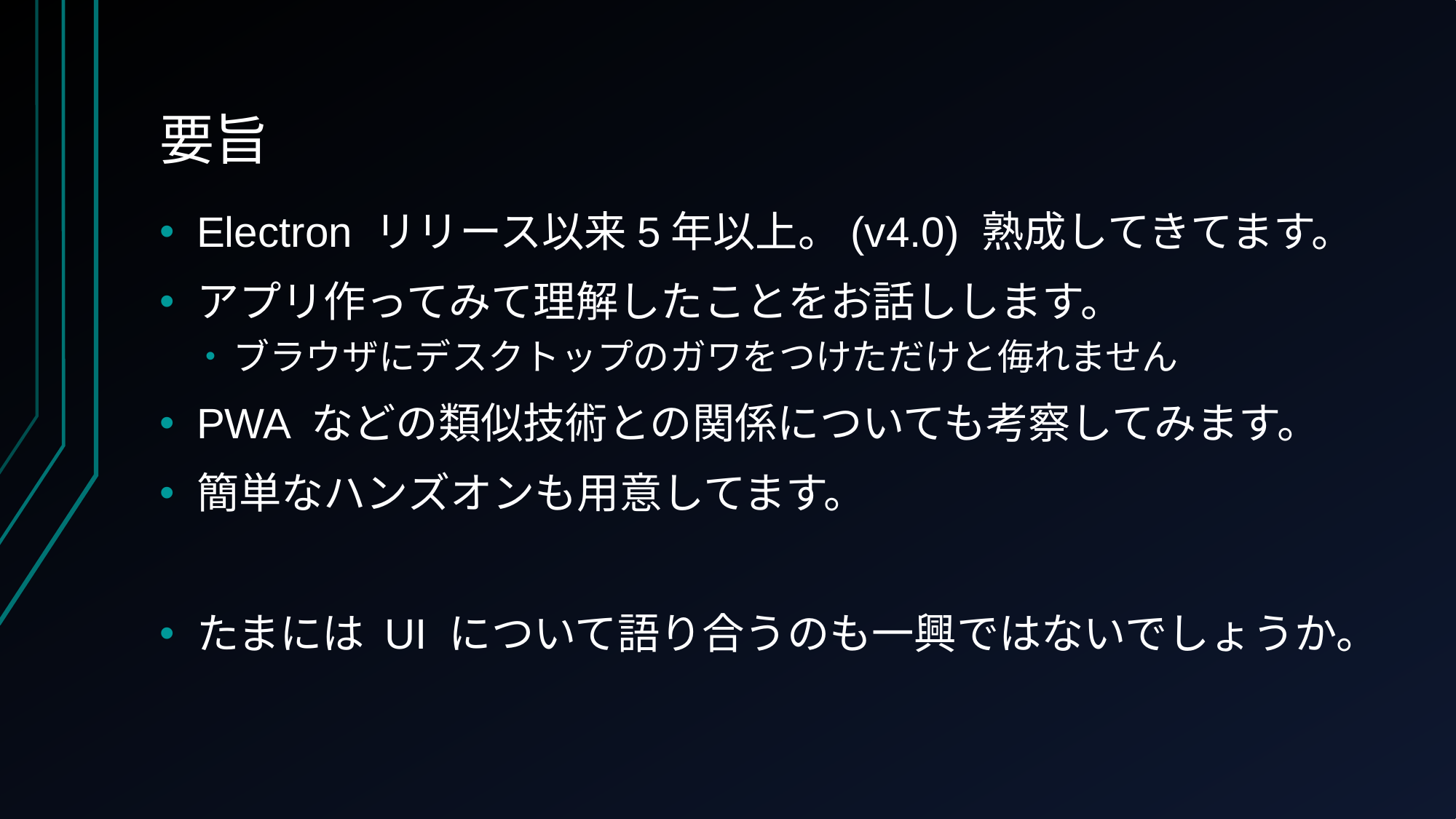

# 要旨
Electron リリース以来5年以上。(v4.0) 熟成してきてます。
アプリ作ってみて理解したことをお話しします。
ブラウザにデスクトップのガワをつけただけと侮れません
PWA などの類似技術との関係についても考察してみます。
簡単なハンズオンも用意してます。

たまには UI について語り合うのも一興ではないでしょうか。